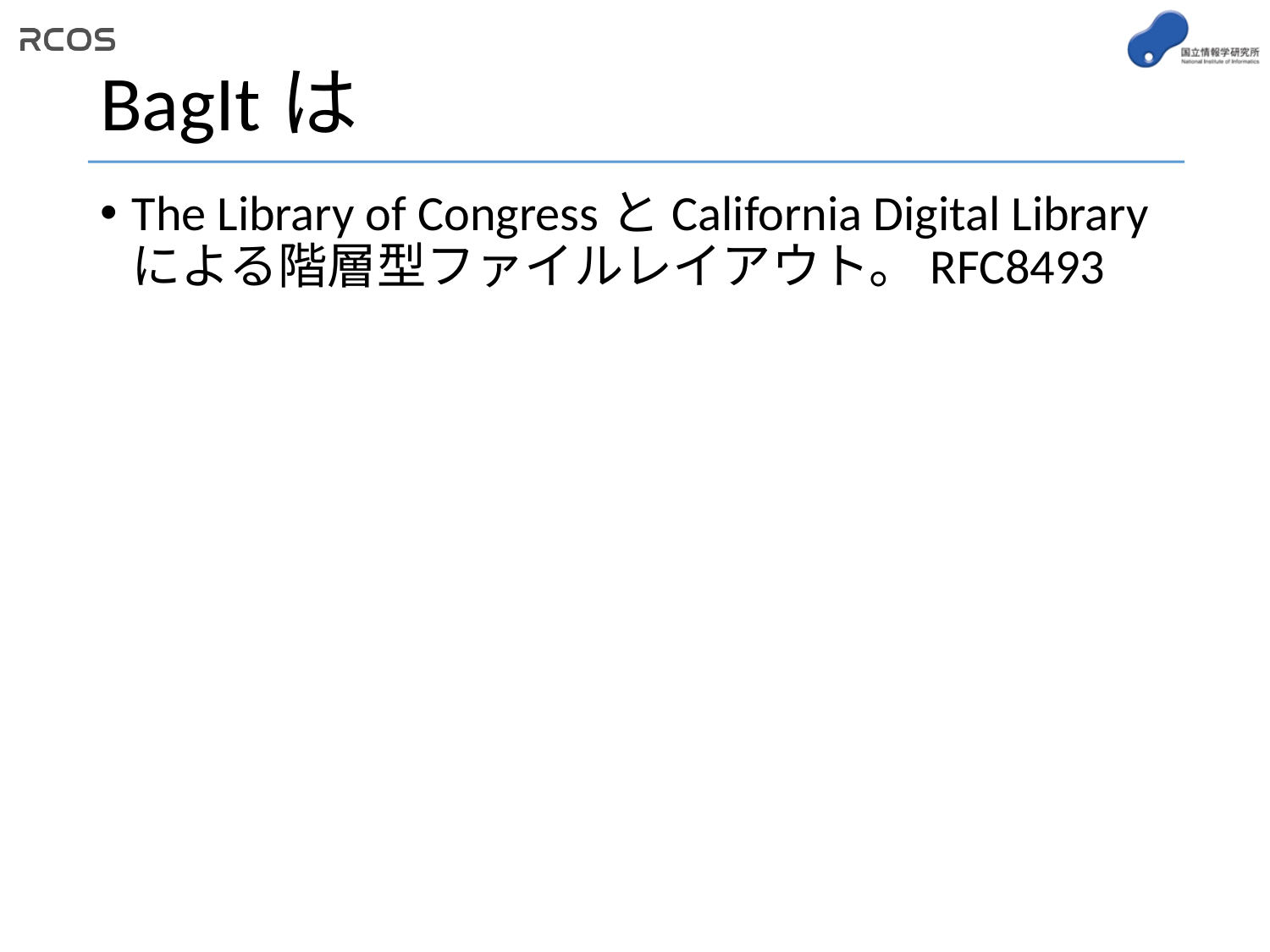

# BagItは
The Library of CongressとCalifornia Digital Libraryによる階層型ファイルレイアウト。RFC8493